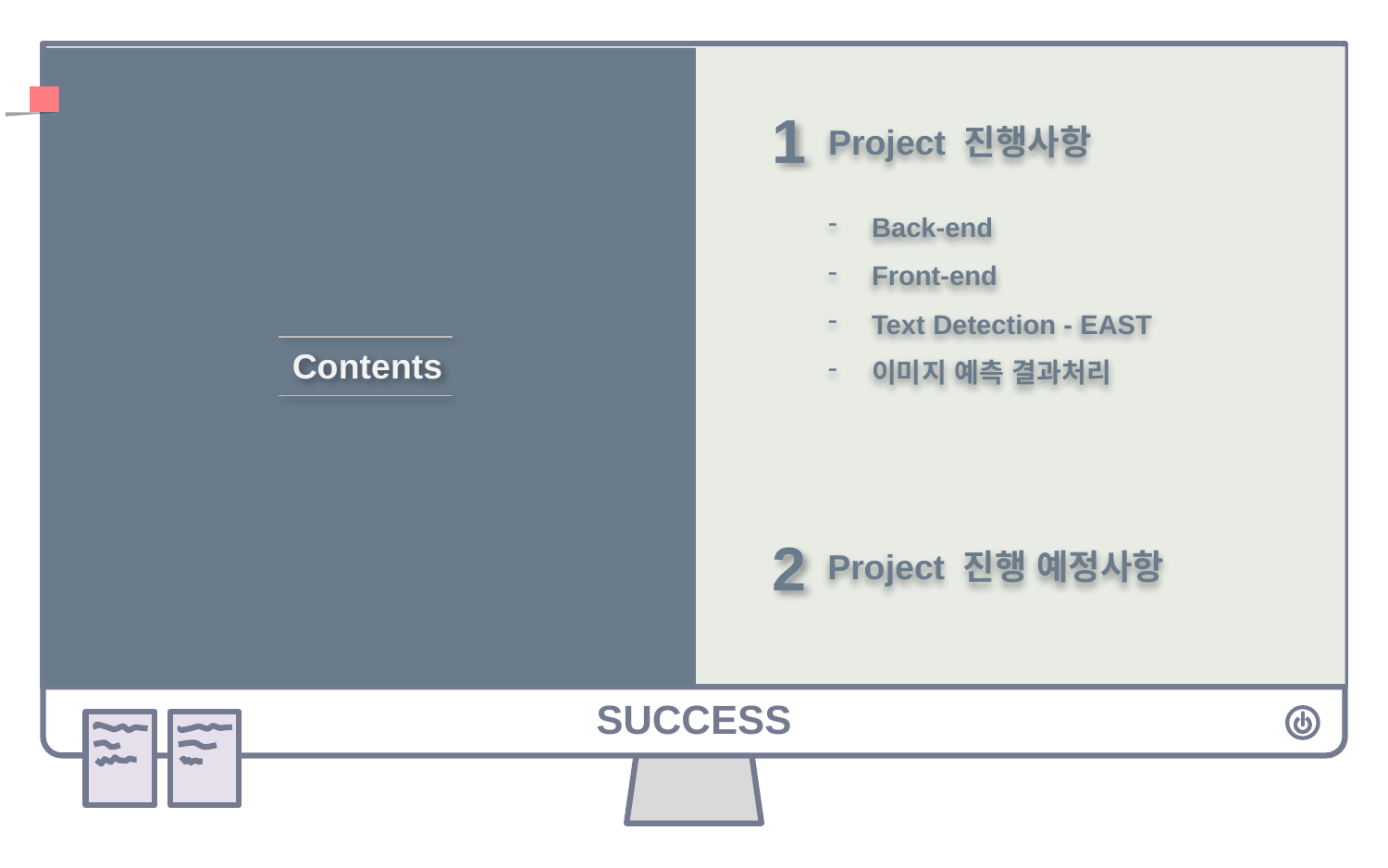

1
Project 진행사항

Back-end
Front-end
Text Detection - EAST
이미지 예측 결과처리
Contents
2
Project 진행 예정사항
SUCCESS